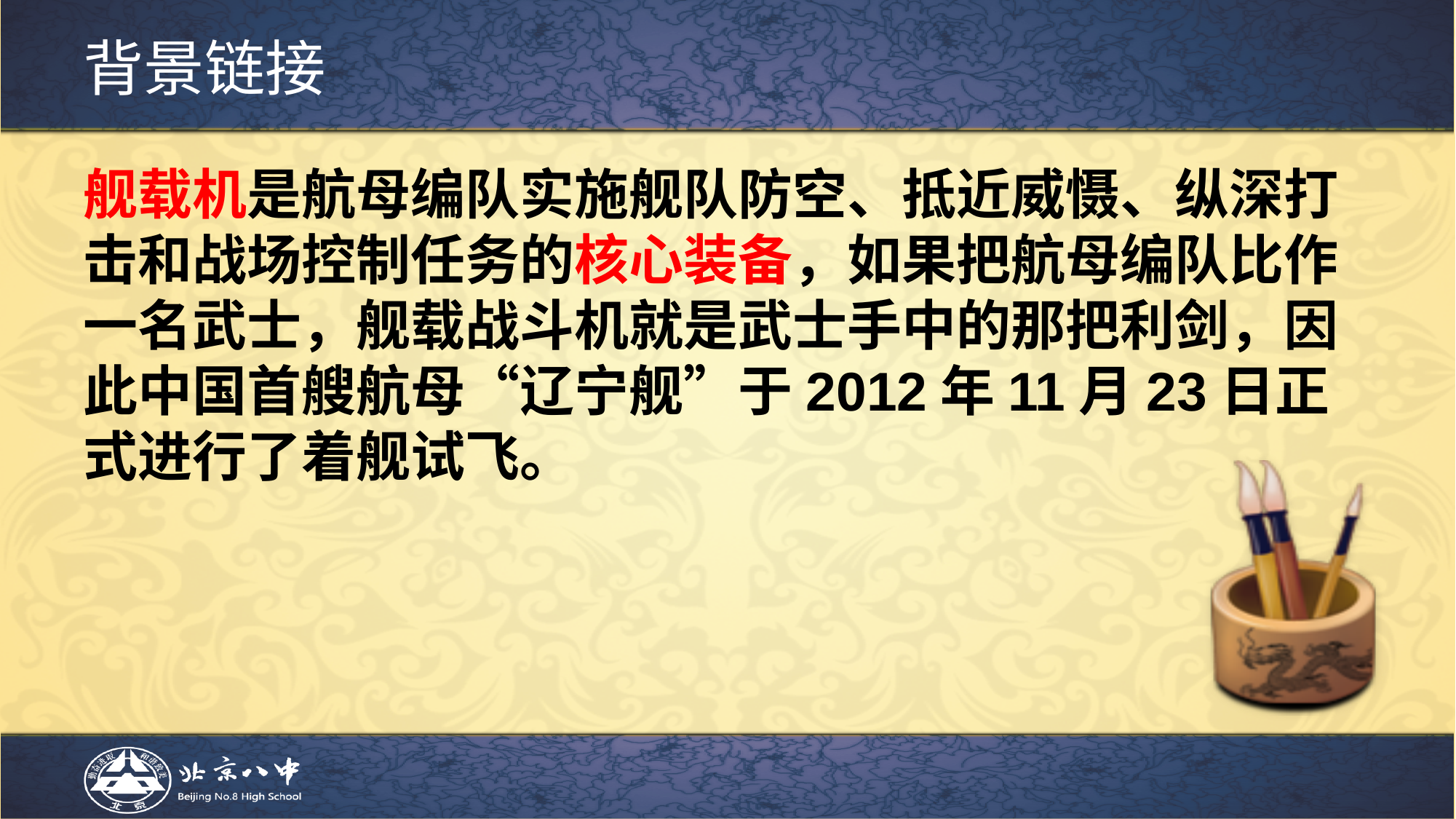

# 背景链接
舰载机是航母编队实施舰队防空、抵近威慑、纵深打击和战场控制任务的核心装备，如果把航母编队比作一名武士，舰载战斗机就是武士手中的那把利剑，因此中国首艘航母“辽宁舰”于2012年11月23日正式进行了着舰试飞。